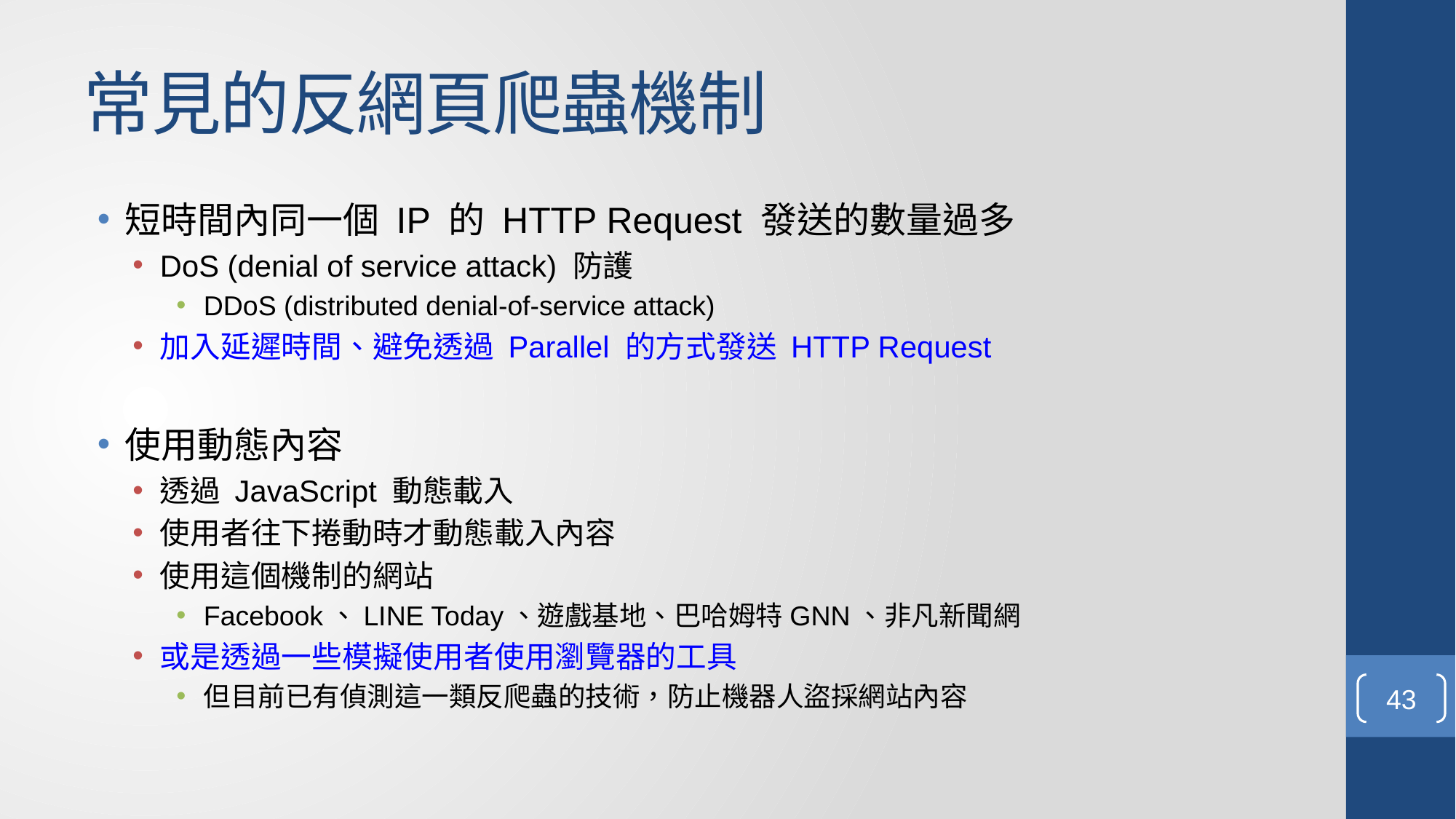

# 常見的反網頁爬蟲機制
短時間內同一個 IP 的 HTTP Request 發送的數量過多
DoS (denial of service attack) 防護
DDoS (distributed denial-of-service attack)
加入延遲時間、避免透過 Parallel 的方式發送 HTTP Request

使用動態內容
透過 JavaScript 動態載入
使用者往下捲動時才動態載入內容
使用這個機制的網站
Facebook、LINE Today、遊戲基地、巴哈姆特GNN、非凡新聞網
或是透過一些模擬使用者使用瀏覽器的工具
但目前已有偵測這一類反爬蟲的技術，防止機器人盜採網站內容
43